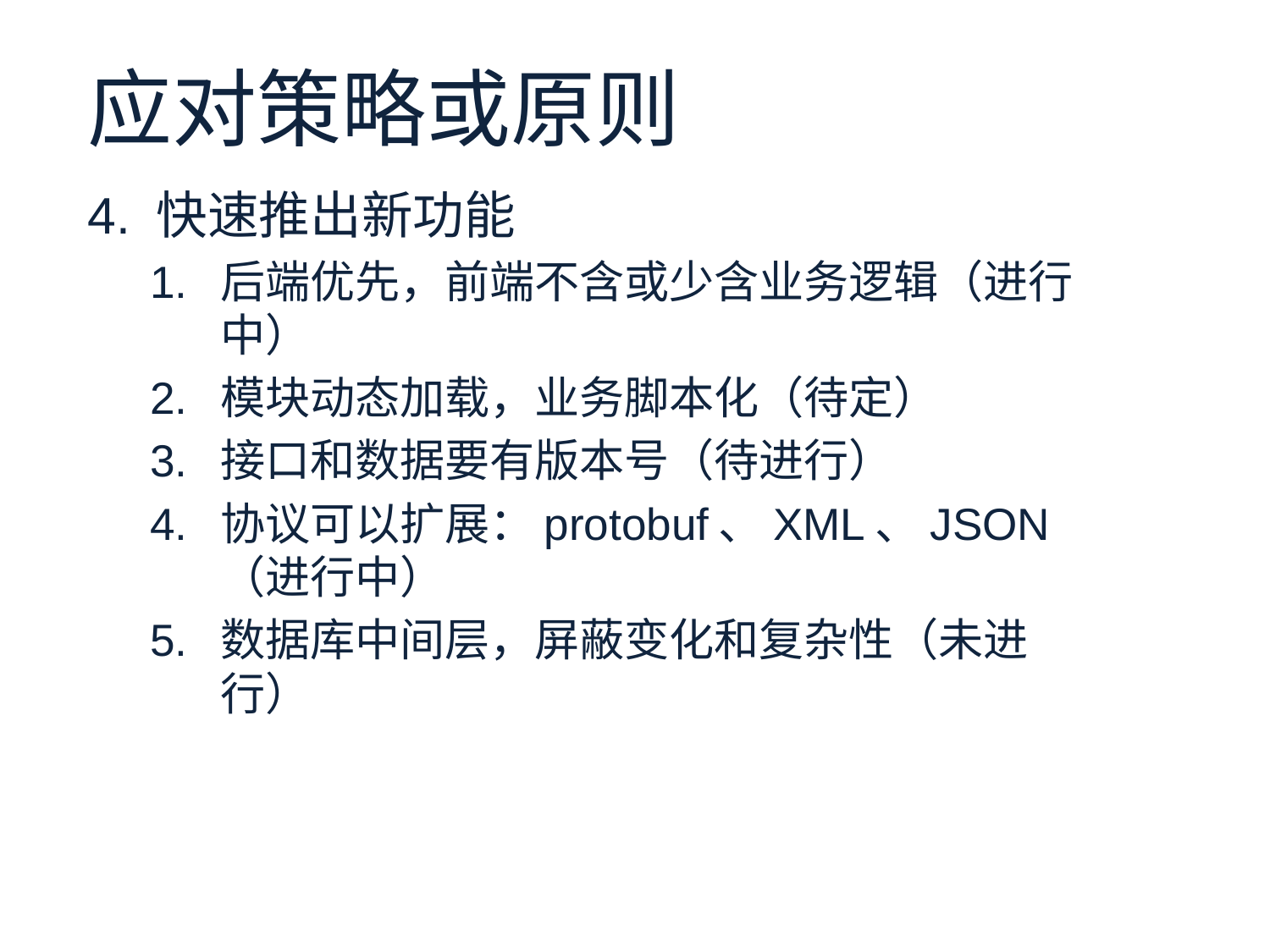

# 应对策略或原则
4. 快速推出新功能
后端优先，前端不含或少含业务逻辑（进行中）
模块动态加载，业务脚本化（待定）
接口和数据要有版本号（待进行）
协议可以扩展：protobuf、XML、JSON（进行中）
数据库中间层，屏蔽变化和复杂性（未进行）